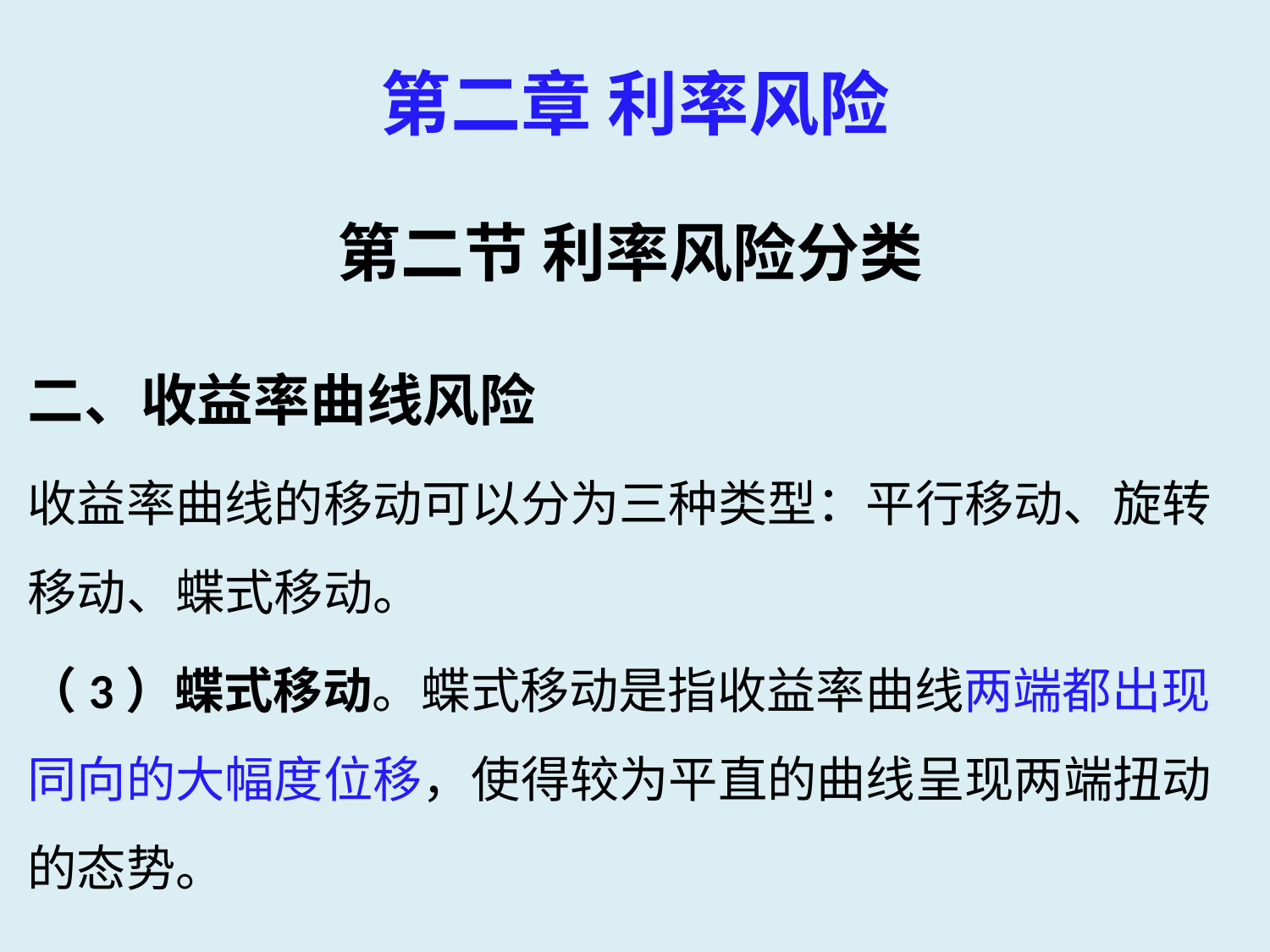

# 第二章 利率风险
第二节 利率风险分类

二、收益率曲线风险
收益率曲线的移动可以分为三种类型：平行移动、旋转移动、蝶式移动。
（3）蝶式移动。蝶式移动是指收益率曲线两端都出现同向的大幅度位移，使得较为平直的曲线呈现两端扭动的态势。